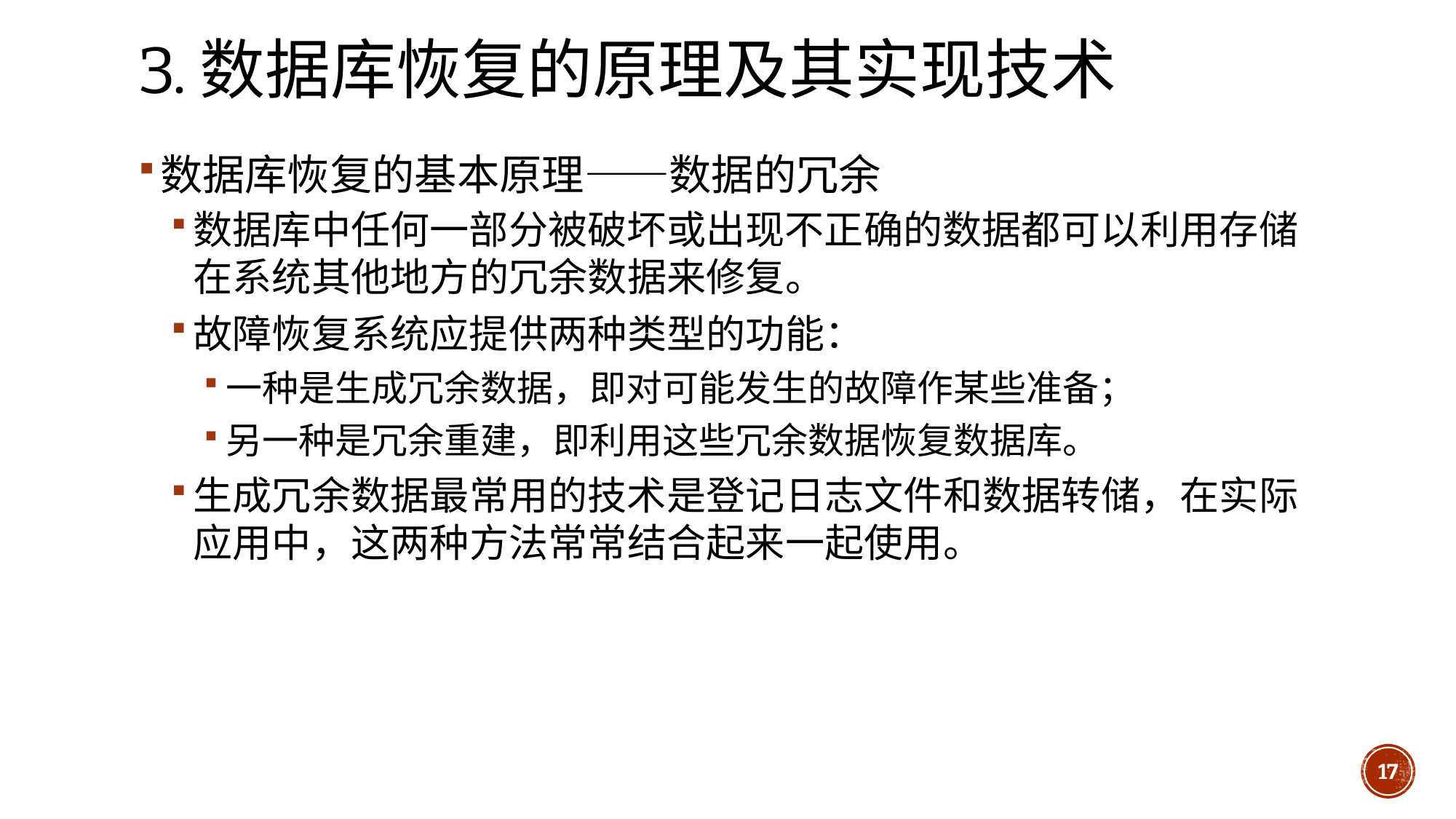

# 3.数据库恢复的原理及其实现技术
数据库恢复的基本原理——数据的冗余
数据库中任何一部分被破坏或出现不正确的数据都可以利用存储在系统其他地方的冗余数据来修复。
故障恢复系统应提供两种类型的功能：
一种是生成冗余数据，即对可能发生的故障作某些准备；
另一种是冗余重建，即利用这些冗余数据恢复数据库。
生成冗余数据最常用的技术是登记日志文件和数据转储，在实际应用中，这两种方法常常结合起来一起使用。

17